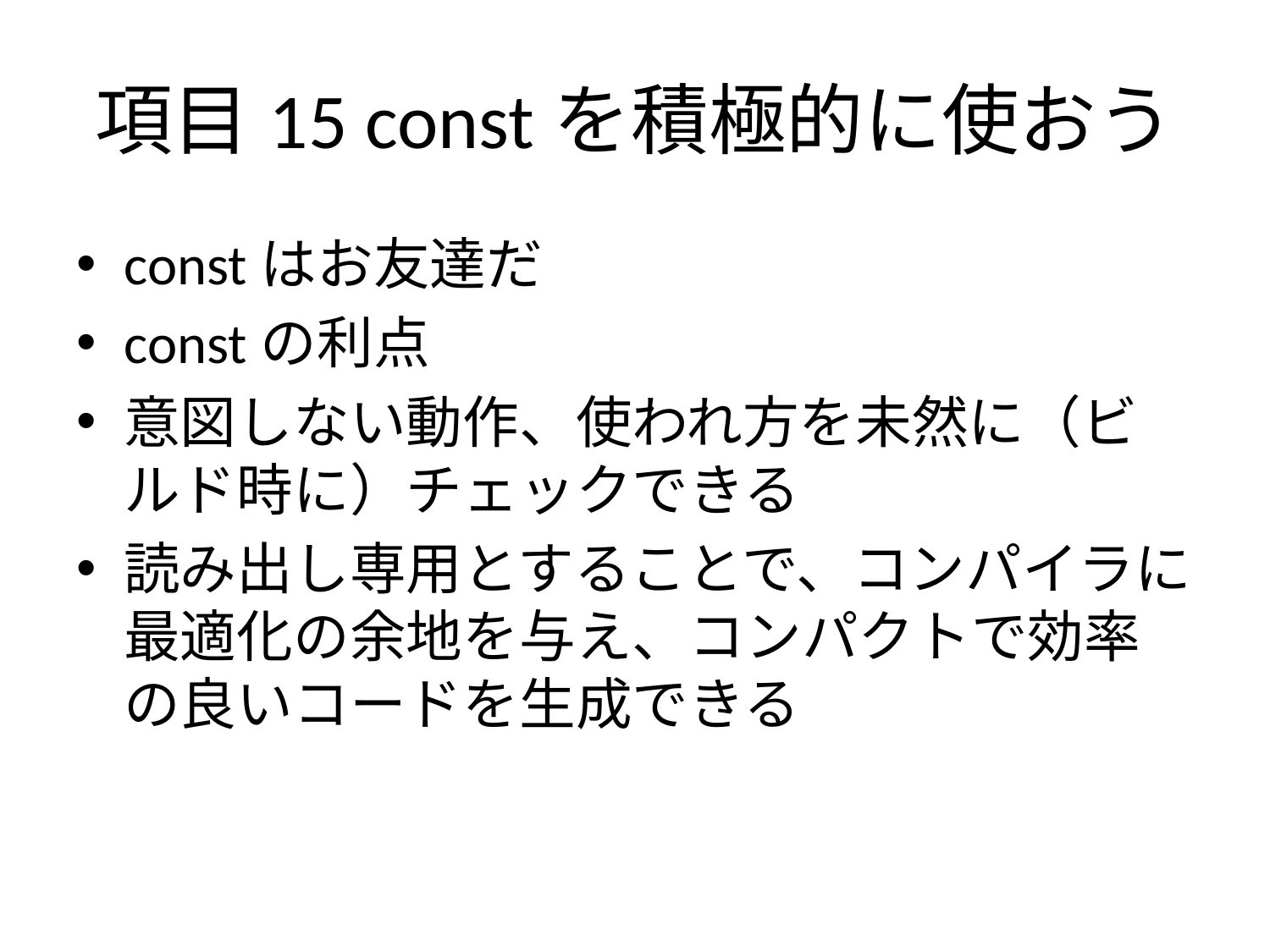

# 項目15 constを積極的に使おう
constはお友達だ
constの利点
意図しない動作、使われ方を未然に（ビルド時に）チェックできる
読み出し専用とすることで、コンパイラに最適化の余地を与え、コンパクトで効率の良いコードを生成できる